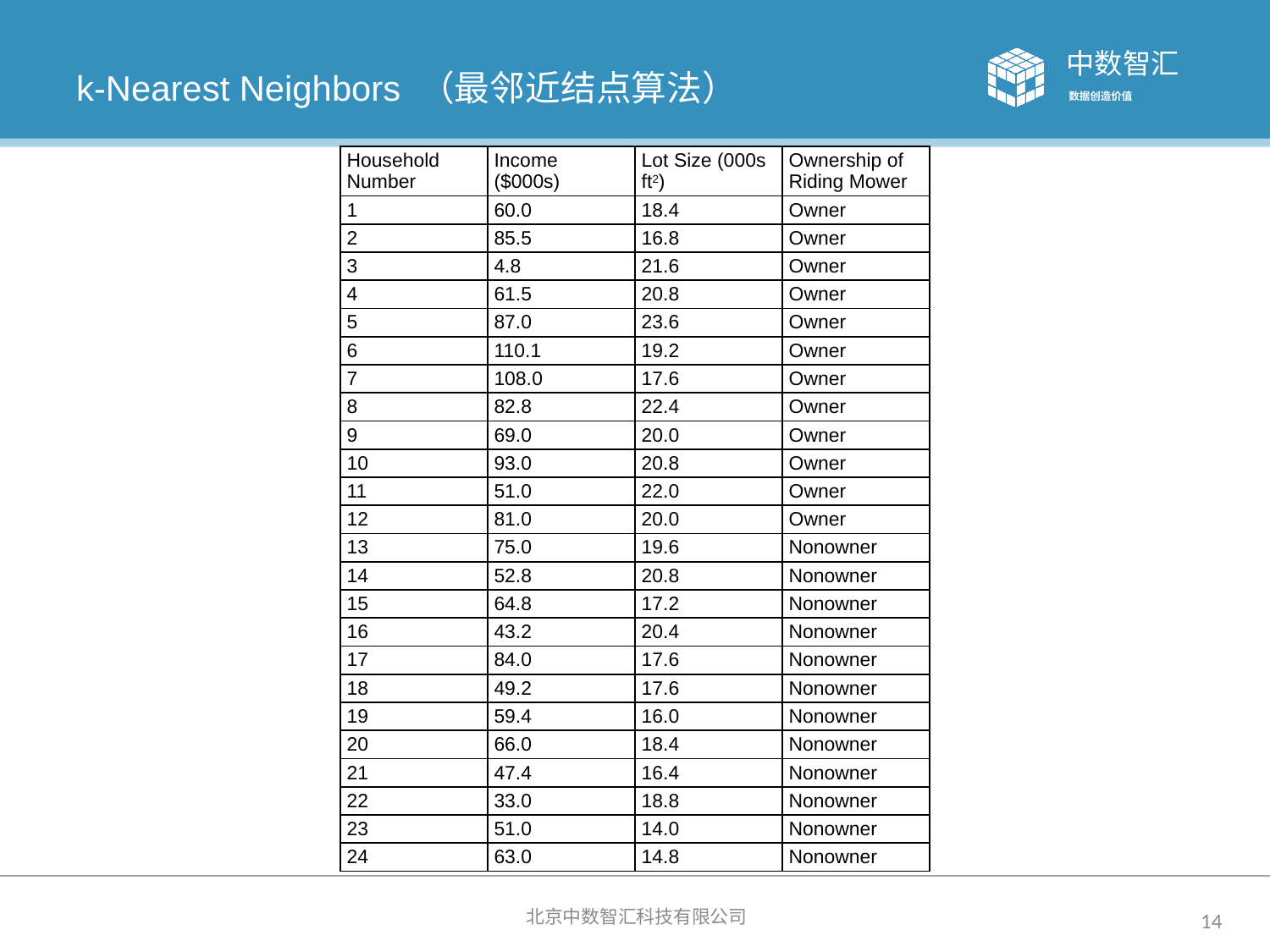

# k-Nearest Neighbors （最邻近结点算法）
| Household Number | Income ($000s) | Lot Size (000s ft2) | Ownership of Riding Mower |
| --- | --- | --- | --- |
| 1 | 60.0 | 18.4 | Owner |
| 2 | 85.5 | 16.8 | Owner |
| 3 | 4.8 | 21.6 | Owner |
| 4 | 61.5 | 20.8 | Owner |
| 5 | 87.0 | 23.6 | Owner |
| 6 | 110.1 | 19.2 | Owner |
| 7 | 108.0 | 17.6 | Owner |
| 8 | 82.8 | 22.4 | Owner |
| 9 | 69.0 | 20.0 | Owner |
| 10 | 93.0 | 20.8 | Owner |
| 11 | 51.0 | 22.0 | Owner |
| 12 | 81.0 | 20.0 | Owner |
| 13 | 75.0 | 19.6 | Nonowner |
| 14 | 52.8 | 20.8 | Nonowner |
| 15 | 64.8 | 17.2 | Nonowner |
| 16 | 43.2 | 20.4 | Nonowner |
| 17 | 84.0 | 17.6 | Nonowner |
| 18 | 49.2 | 17.6 | Nonowner |
| 19 | 59.4 | 16.0 | Nonowner |
| 20 | 66.0 | 18.4 | Nonowner |
| 21 | 47.4 | 16.4 | Nonowner |
| 22 | 33.0 | 18.8 | Nonowner |
| 23 | 51.0 | 14.0 | Nonowner |
| 24 | 63.0 | 14.8 | Nonowner |
14